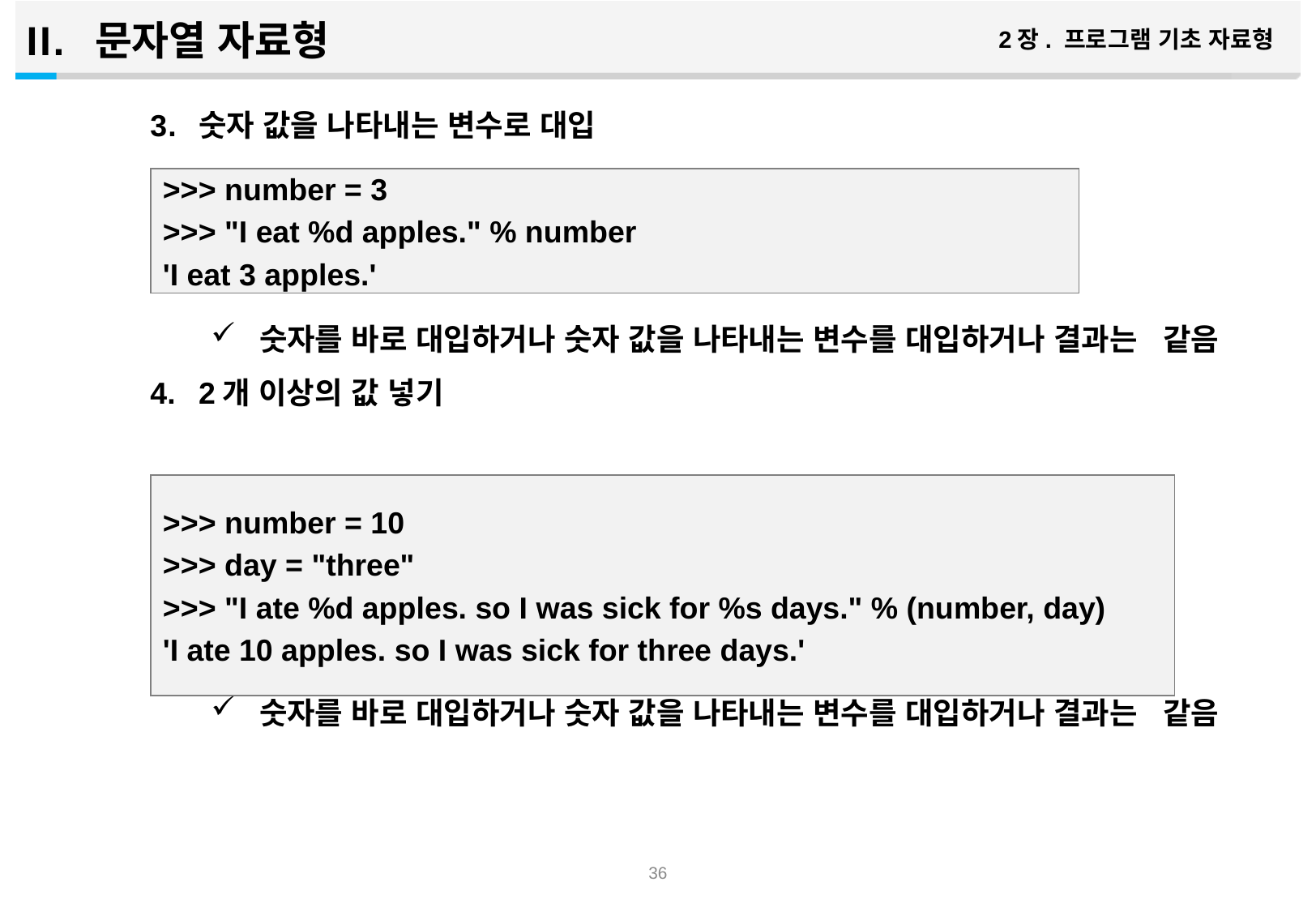

문자열 자료형
2장. 프로그램 기초 자료형
숫자 값을 나타내는 변수로 대입

숫자를 바로 대입하거나 숫자 값을 나타내는 변수를 대입하거나 결과는   같음
2개 이상의 값 넣기

숫자를 바로 대입하거나 숫자 값을 나타내는 변수를 대입하거나 결과는   같음
>>> number = 3
>>> "I eat %d apples." % number
'I eat 3 apples.'
>>> number = 10
>>> day = "three"
>>> "I ate %d apples. so I was sick for %s days." % (number, day)
'I ate 10 apples. so I was sick for three days.'
36